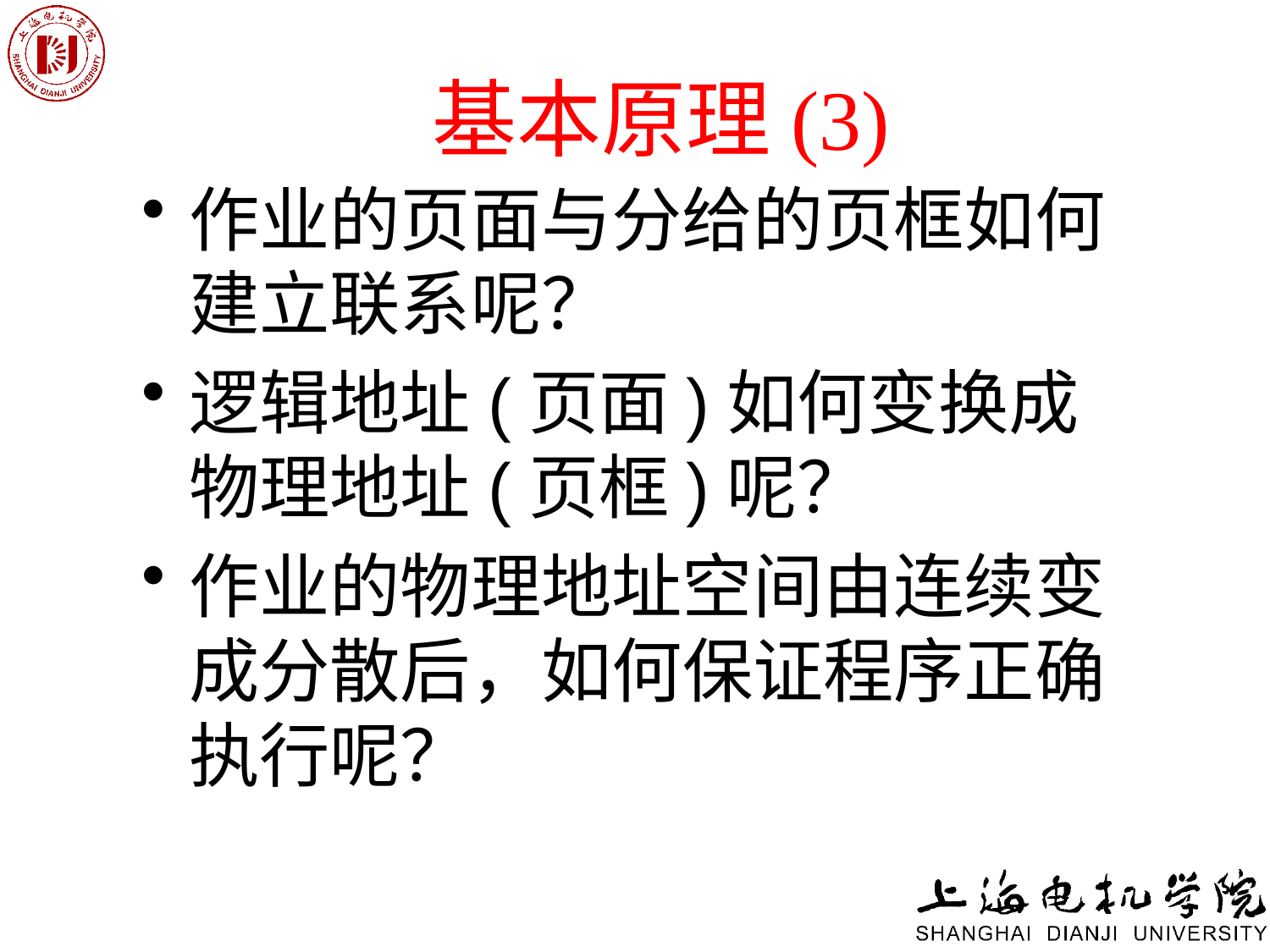

# 基本原理(3)
作业的页面与分给的页框如何建立联系呢？
逻辑地址(页面)如何变换成物理地址(页框)呢？
作业的物理地址空间由连续变成分散后，如何保证程序正确执行呢？